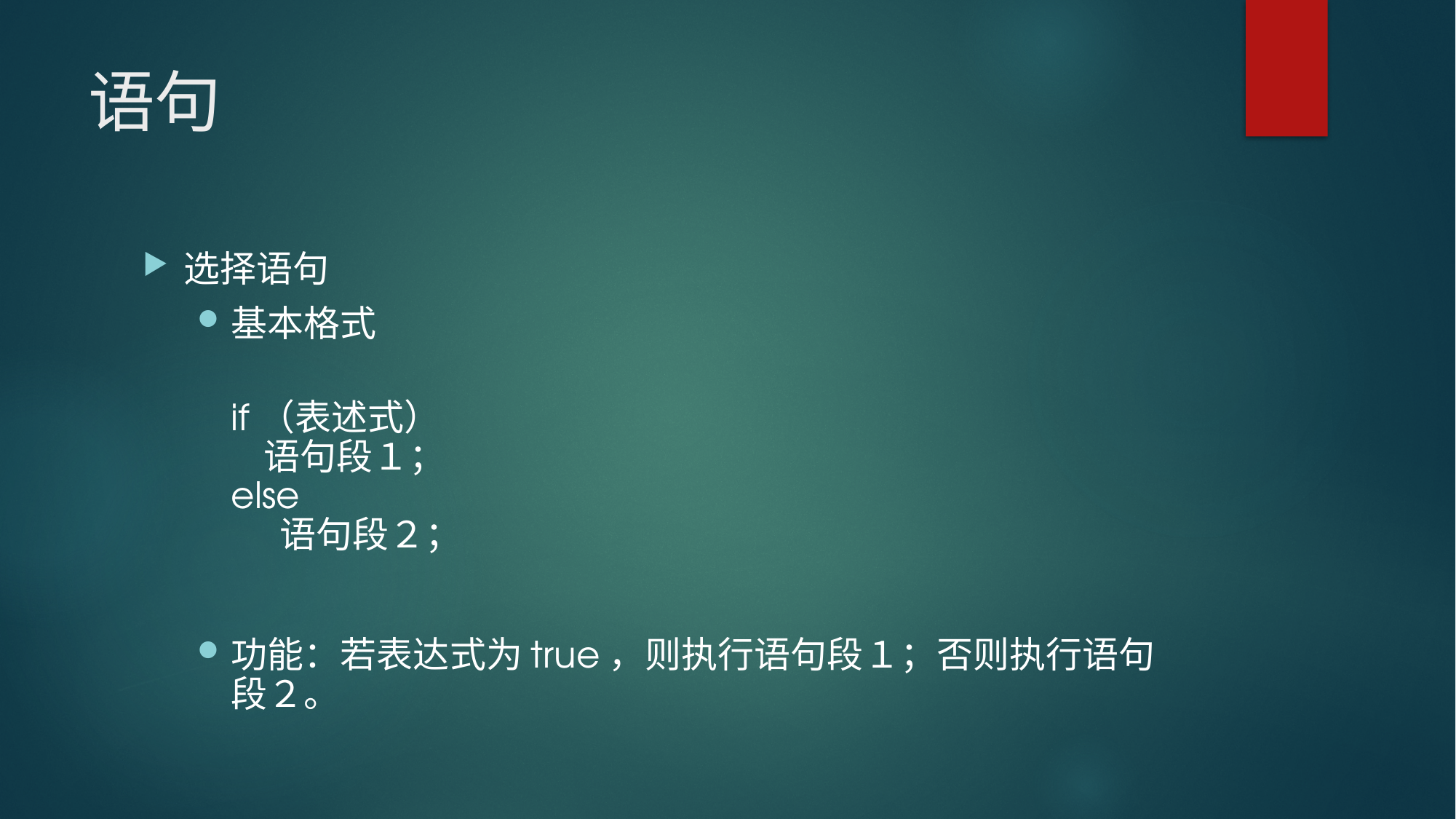

# 语句
选择语句
基本格式
if（表述式）
    语句段１；
else
    语句段２；

功能：若表达式为true，则执行语句段１；否则执行语句段２。